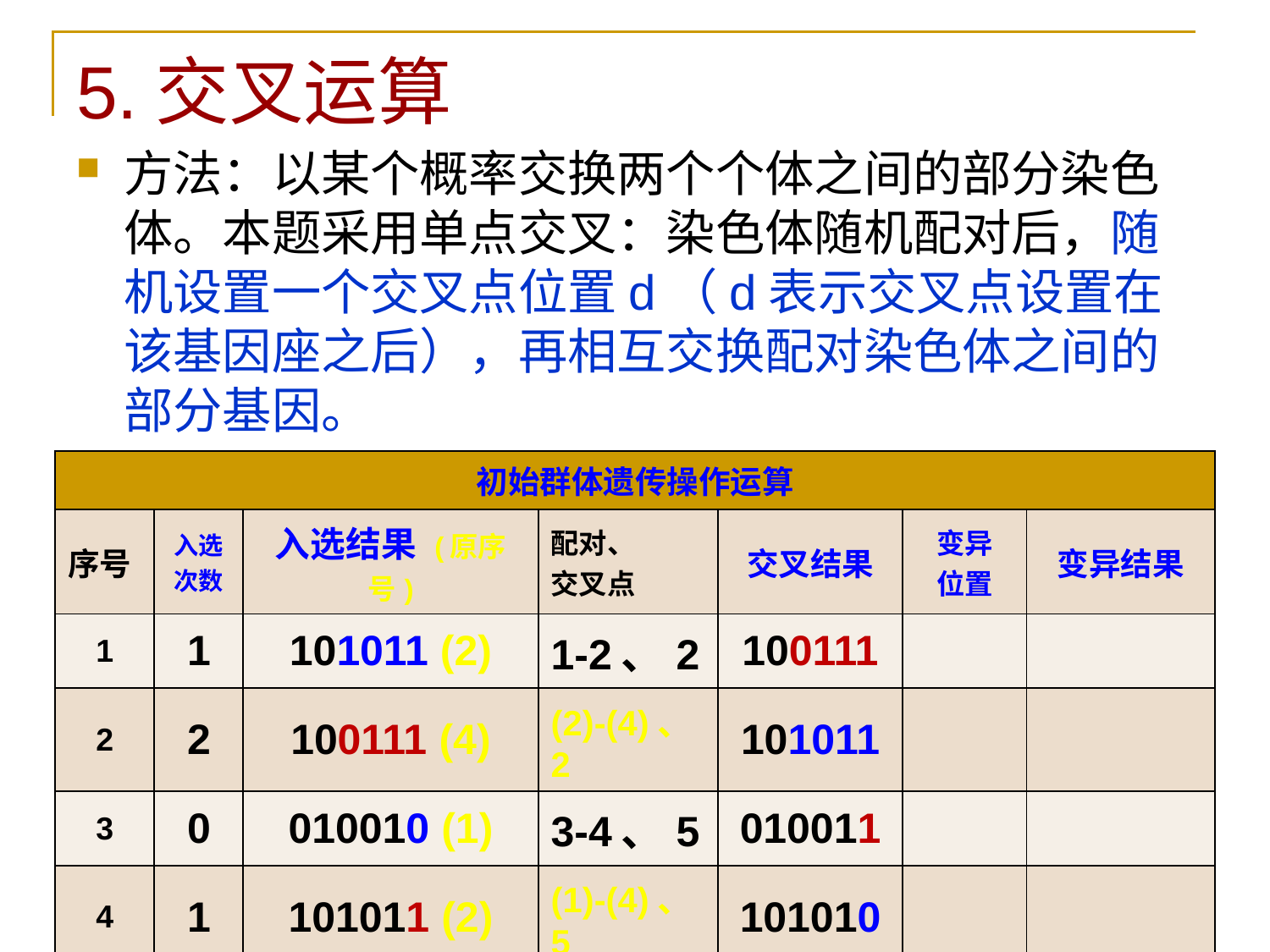

# 5.交叉运算
方法：以某个概率交换两个个体之间的部分染色体。本题采用单点交叉：染色体随机配对后，随机设置一个交叉点位置d（d表示交叉点设置在该基因座之后），再相互交换配对染色体之间的部分基因。
| 初始群体遗传操作运算 |  |  |  |  |  |  |
| --- | --- | --- | --- | --- | --- | --- |
| 序号 | 入选 次数 | 入选结果 (原序号) | 配对、 交叉点 | 交叉结果 | 变异 位置 | 变异结果 |
| 1 | 1 | 101011 (2) | 1-2、2 | 100111 |  |  |
| 2 | 2 | 100111 (4) | (2)-(4)、2 | 101011 |  |  |
| 3 | 0 | 010010 (1) | 3-4、5 | 010011 |  |  |
| 4 | 1 | 101011 (2) | (1)-(4)、5 | 101010 |  |  |